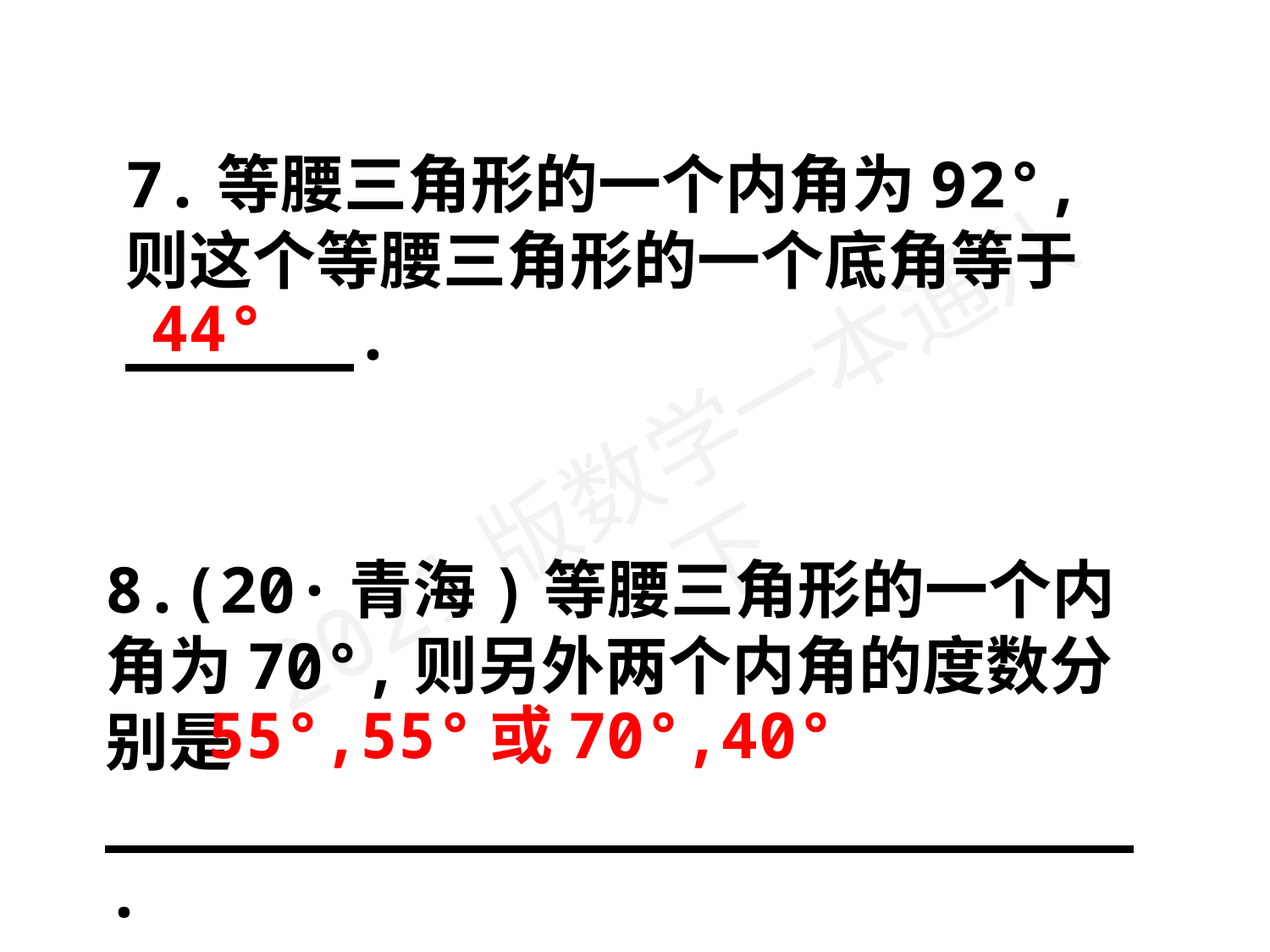

7.等腰三角形的一个内角为92°,则这个等腰三角形的一个底角等于______.
44°
8.(20·青海)等腰三角形的一个内角为70°,则另外两个内角的度数分别是___________________________.
55°,55°或70°,40°